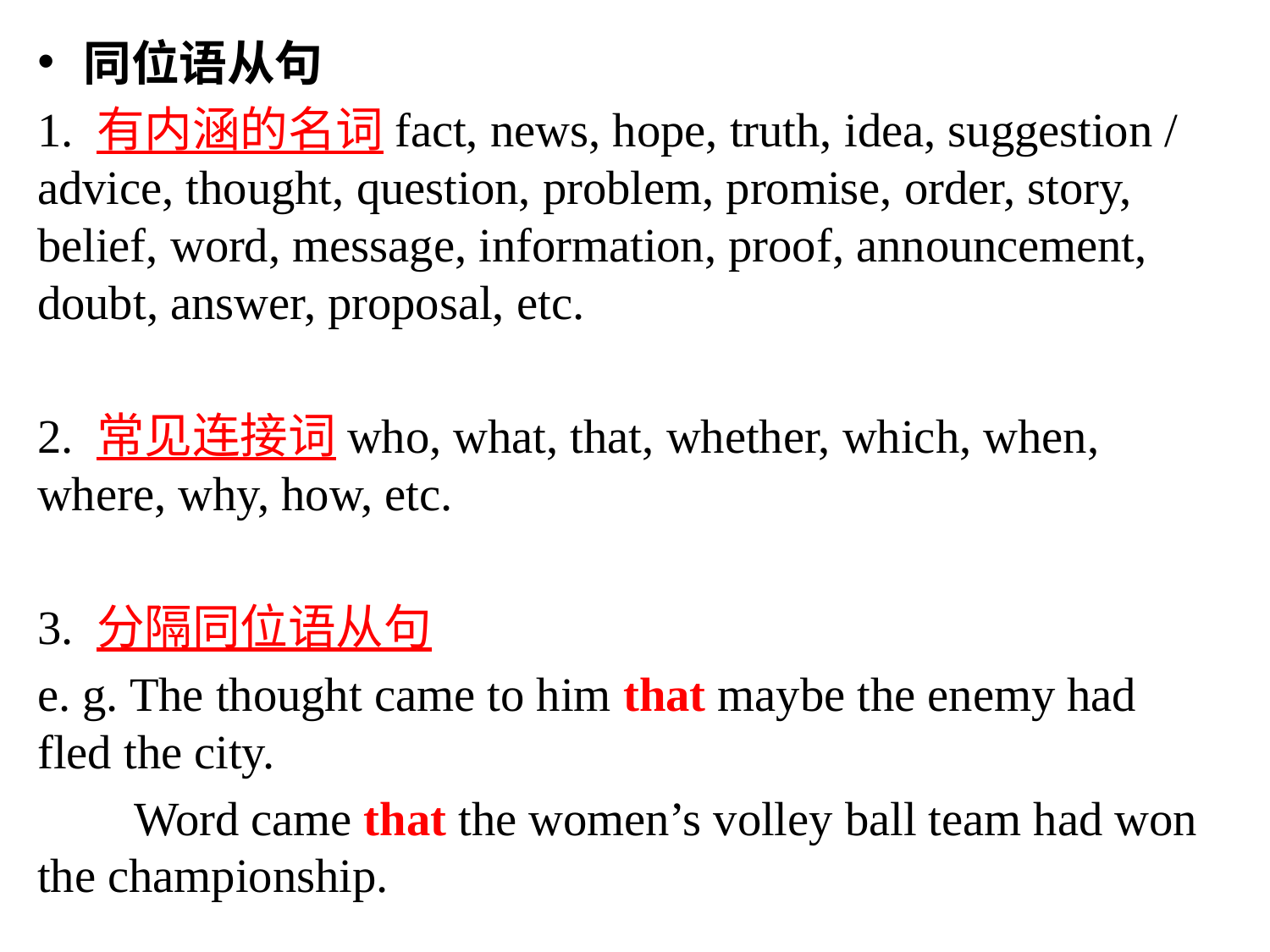

同位语从句
1. 有内涵的名词fact, news, hope, truth, idea, suggestion / advice, thought, question, problem, promise, order, story, belief, word, message, information, proof, announcement, doubt, answer, proposal, etc.

2. 常见连接词who, what, that, whether, which, when, where, why, how, etc.

3. 分隔同位语从句
e. g. The thought came to him that maybe the enemy had fled the city.
        Word came that the women’s volley ball team had won the championship.